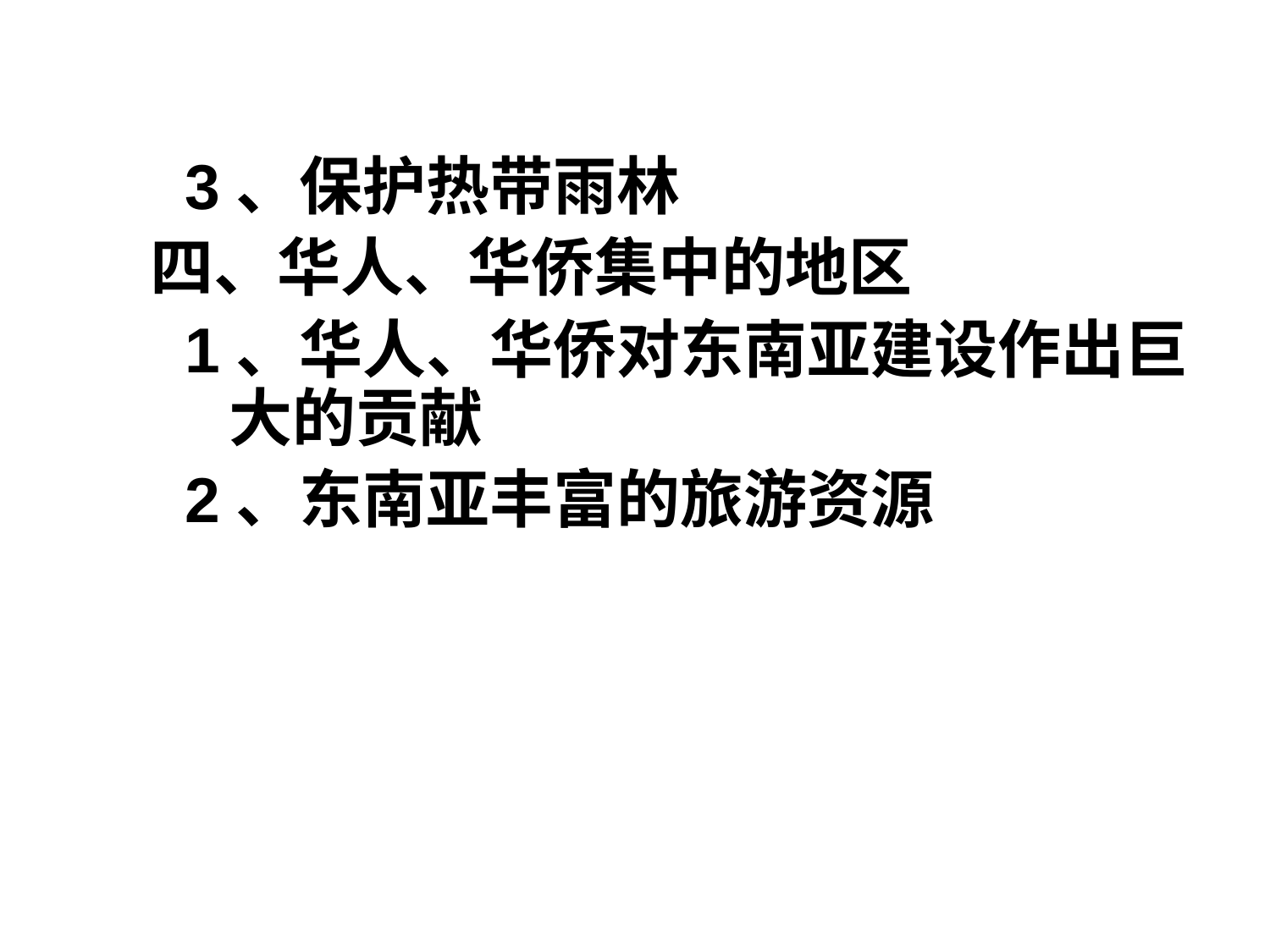

3、保护热带雨林
四、华人、华侨集中的地区
  1、华人、华侨对东南亚建设作出巨大的贡献
  2、东南亚丰富的旅游资源